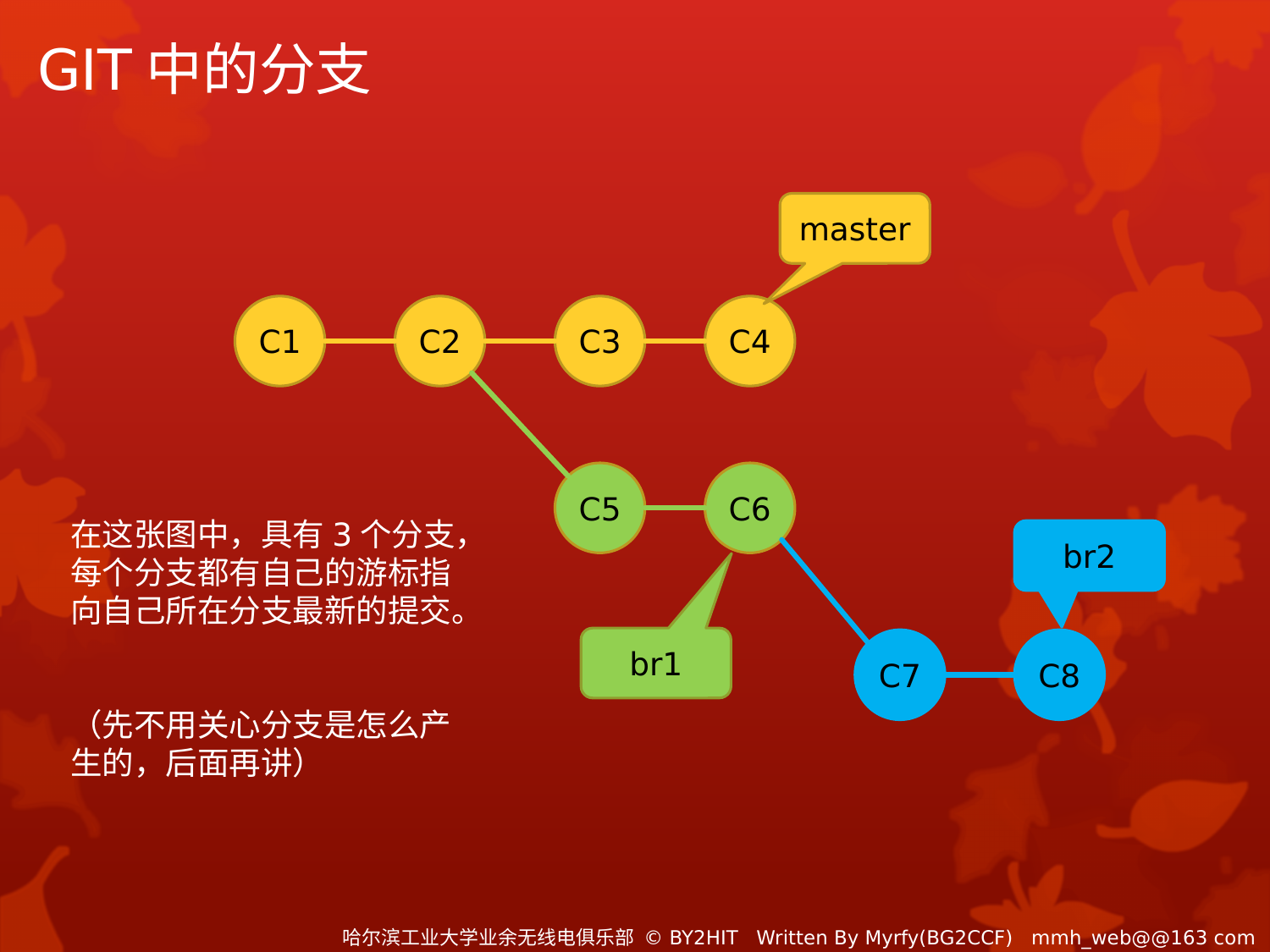

# GIT中的分支
master
C1
C2
C3
C4
C5
C6
在这张图中，具有3个分支，每个分支都有自己的游标指向自己所在分支最新的提交。

（先不用关心分支是怎么产生的，后面再讲）
br2
br1
C7
C8